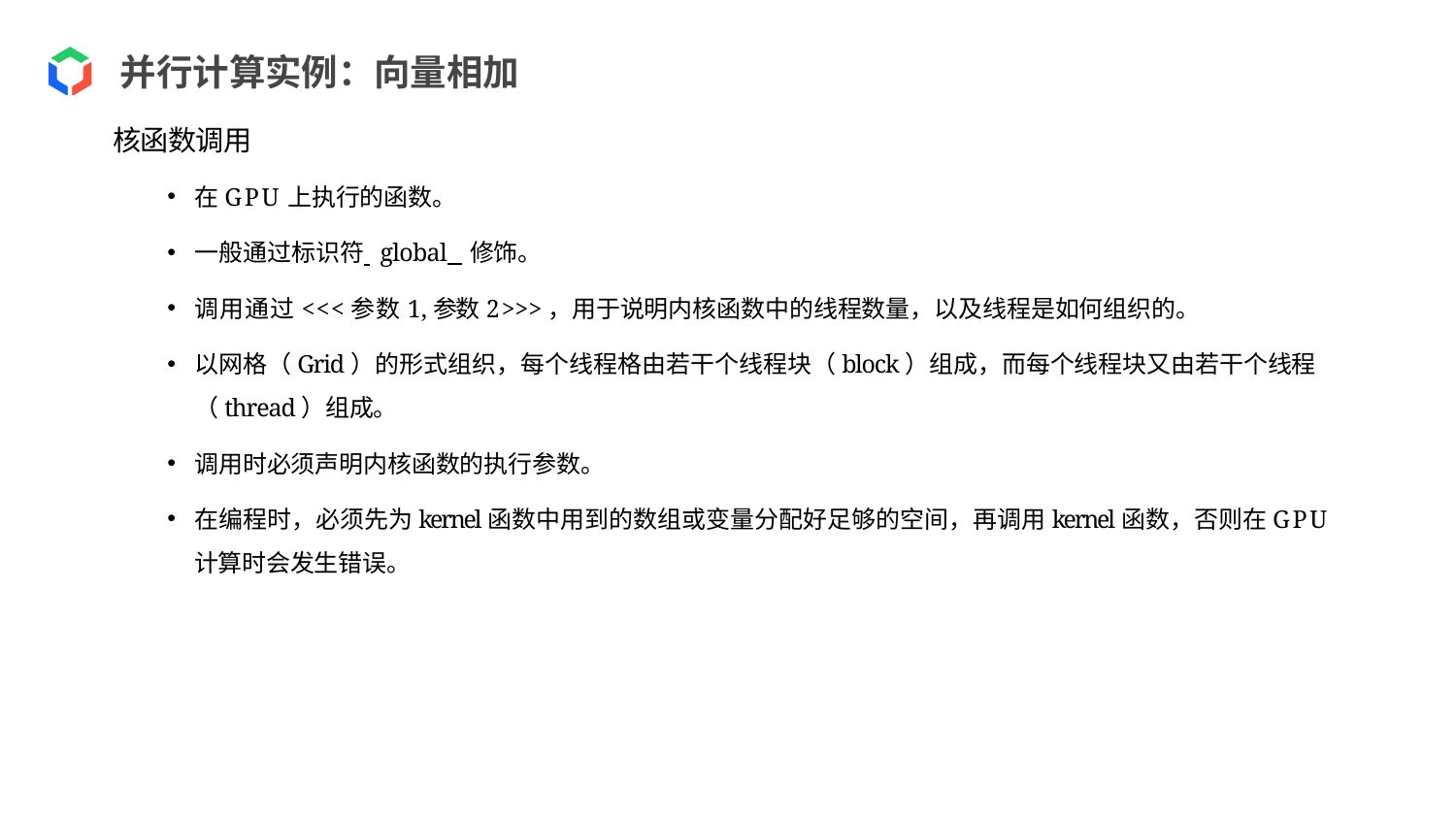

# 并行计算实例：向量相加
核函数调用
在GPU上执行的函数。
一般通过标识符 global  修饰。
调用通过<<<参数1,参数2>>>，用于说明内核函数中的线程数量，以及线程是如何组织的。
以网格（Grid）的形式组织，每个线程格由若干个线程块（block）组成，而每个线程块又由若干个线程
（thread）组成。
调用时必须声明内核函数的执行参数。
在编程时，必须先为kernel函数中用到的数组或变量分配好足够的空间，再调用kernel函数，否则在GPU计算时会发生错误。